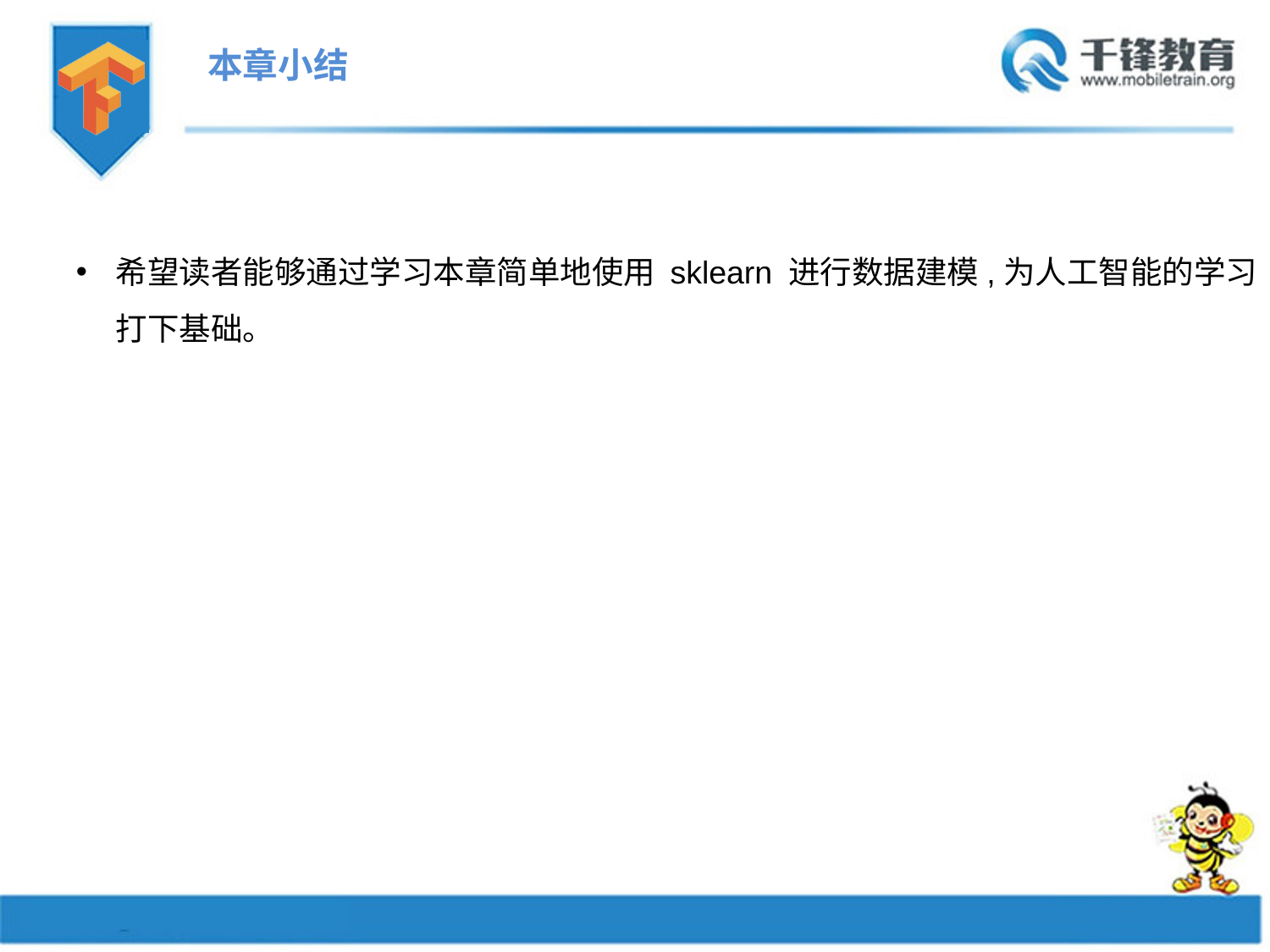

本章小结
希望读者能够通过学习本章简单地使用 sklearn 进行数据建模,为人工智能的学习打下基础。